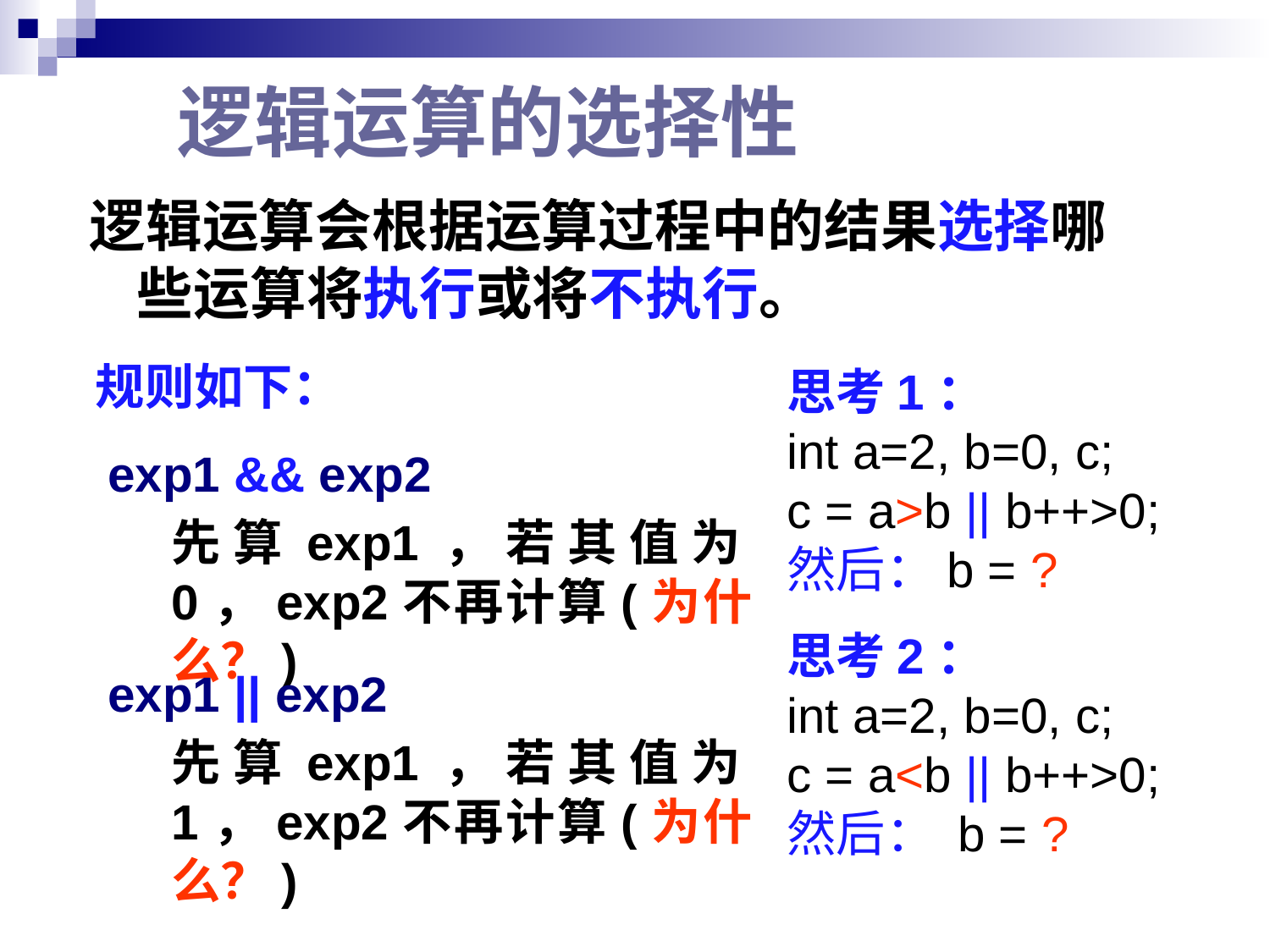

# 逻辑运算的选择性
逻辑运算会根据运算过程中的结果选择哪些运算将执行或将不执行。

规则如下：
思考1：
int a=2, b=0, c;
c = a>b || b++>0;
然后：b = ?
exp1 && exp2
先算exp1，若其值为0，exp2不再计算(为什么？)
思考2：
int a=2, b=0, c;
c = a<b || b++>0;
然后： b = ?
exp1 || exp2
先算exp1，若其值为1，exp2不再计算(为什么？)